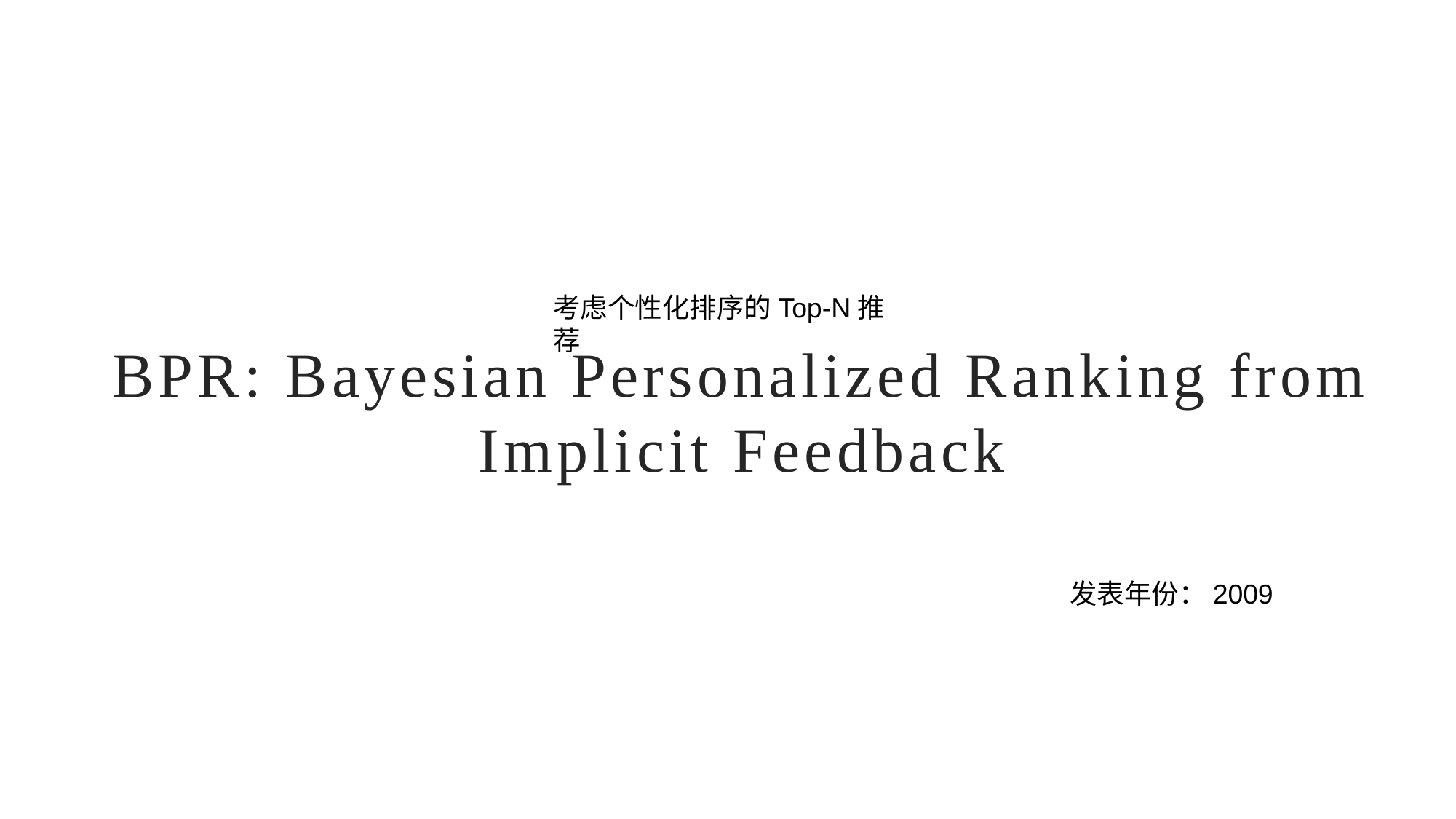

考虑个性化排序的Top-N推荐
# BPR: Bayesian Personalized Ranking from Implicit Feedback
发表年份：2009